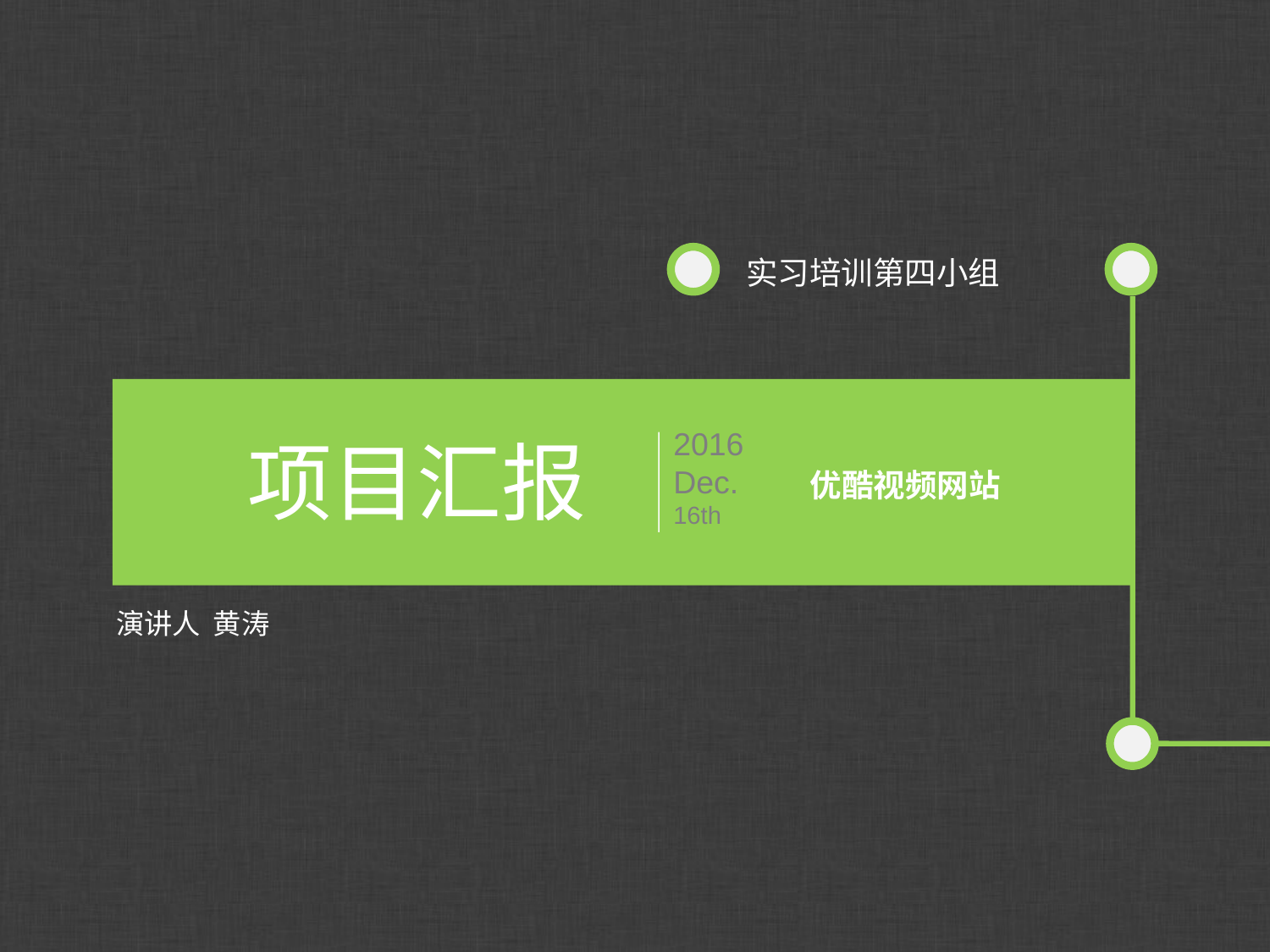

实习培训第四小组

# 项目汇报

2016
Dec.
16th

优酷视频网站
演讲人  黄涛